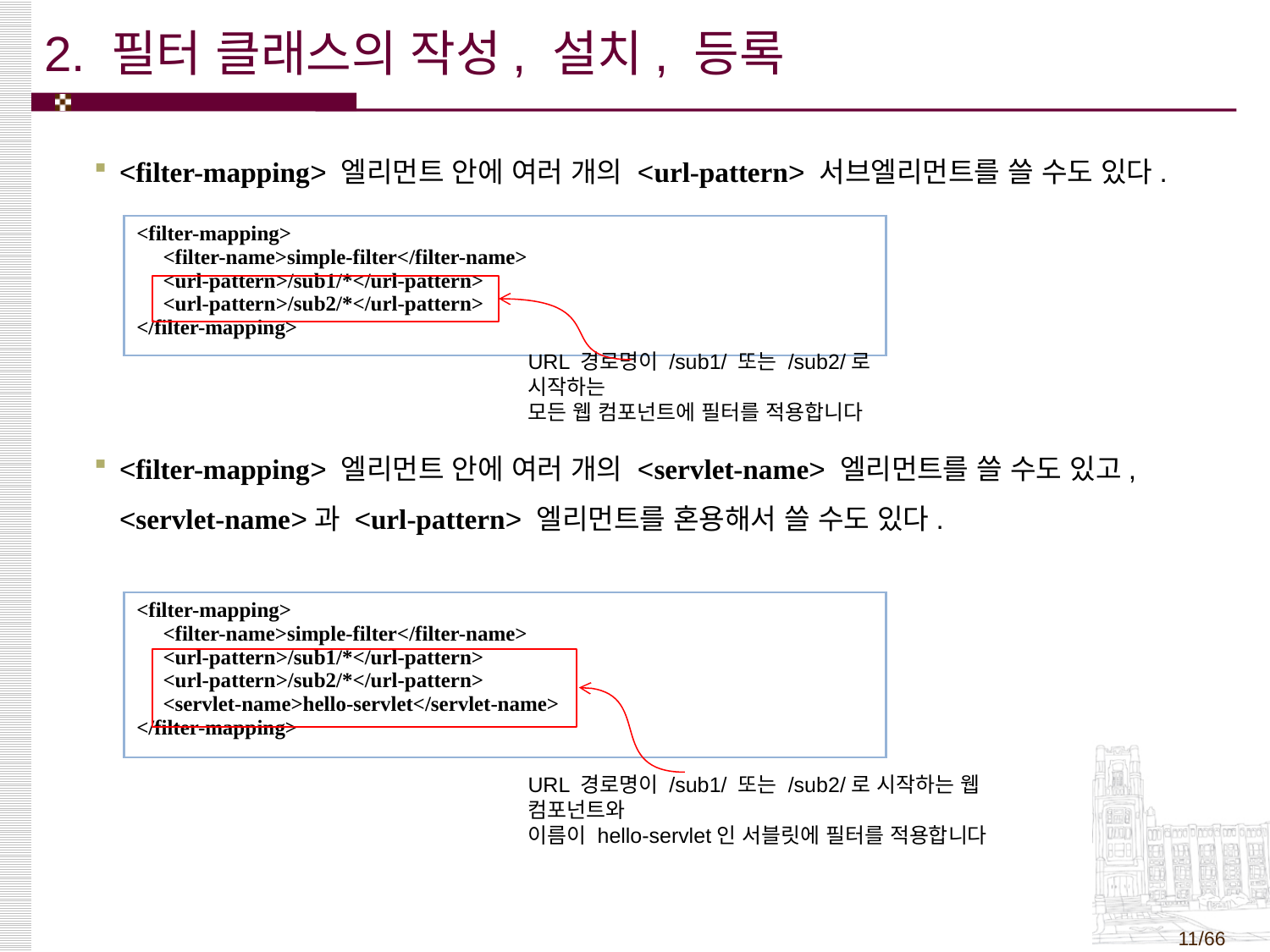

# 2. 필터 클래스의 작성, 설치, 등록
<filter-mapping> 엘리먼트 안에 여러 개의 <url-pattern> 서브엘리먼트를 쓸 수도 있다.

<filter-mapping> 엘리먼트 안에 여러 개의 <servlet-name> 엘리먼트를 쓸 수도 있고, <servlet-name>과 <url-pattern> 엘리먼트를 혼용해서 쓸 수도 있다.

| <filter-mapping> <filter-name>simple-filter</filter-name> <url-pattern>/sub1/\*</url-pattern> <url-pattern>/sub2/\*</url-pattern> </filter-mapping> |
| --- |

URL 경로명이 /sub1/ 또는 /sub2/로 시작하는
모든 웹 컴포넌트에 필터를 적용합니다
| <filter-mapping> <filter-name>simple-filter</filter-name> <url-pattern>/sub1/\*</url-pattern> <url-pattern>/sub2/\*</url-pattern> <servlet-name>hello-servlet</servlet-name> </filter-mapping> |
| --- |

URL 경로명이 /sub1/ 또는 /sub2/로 시작하는 웹 컴포넌트와
이름이 hello-servlet인 서블릿에 필터를 적용합니다